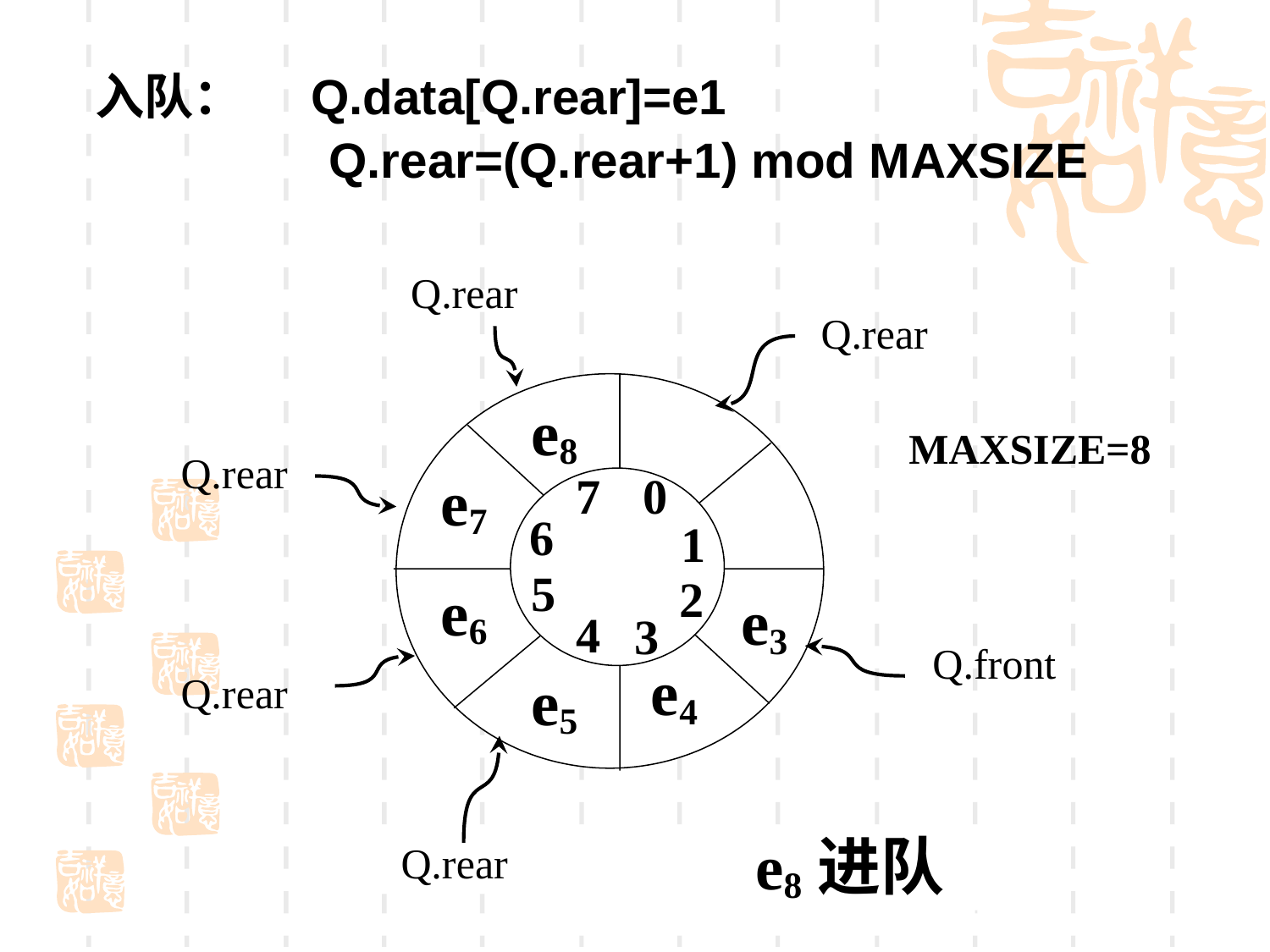

入队：     Q.data[Q.rear]=e1
                 Q.rear=(Q.rear+1) mod MAXSIZE

Q.rear
Q.rear

e8
MAXSIZE=8

Q.rear

e7
7
0
6
1

5
2
e6

e3
4
3
Q.front
Q.rear
e4
e5
e6进队
e7进队
e8进队
Q.rear
e5进队